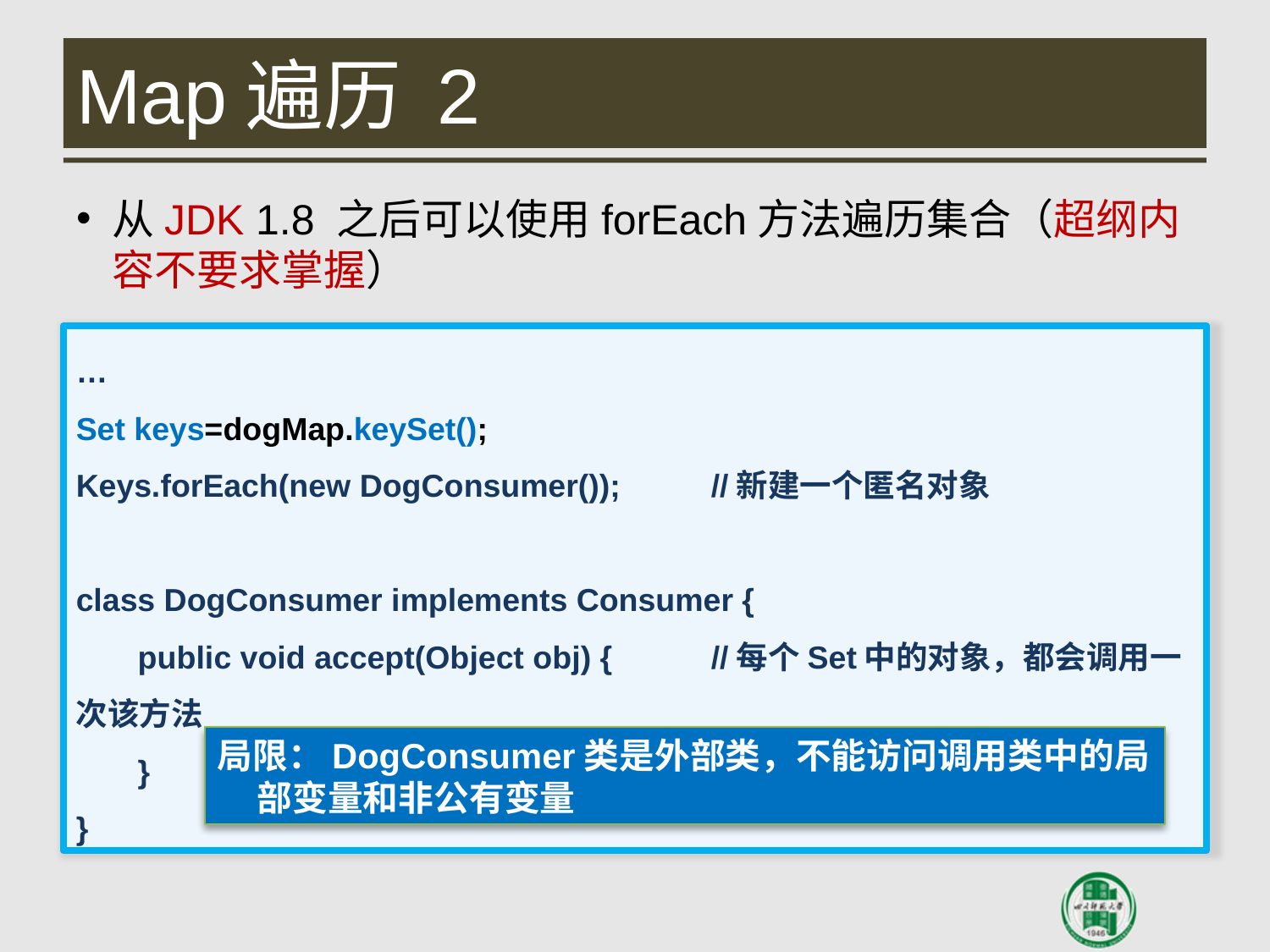

# Map遍历 2
从JDK 1.8 之后可以使用forEach方法遍历集合（超纲内容不要求掌握）
…
Set keys=dogMap.keySet();
Keys.forEach(new DogConsumer());	//新建一个匿名对象

class DogConsumer implements Consumer {
	public void accept(Object obj) {	//每个Set中的对象，都会调用一次该方法
	}
}
局限：DogConsumer类是外部类，不能访问调用类中的局部变量和非公有变量